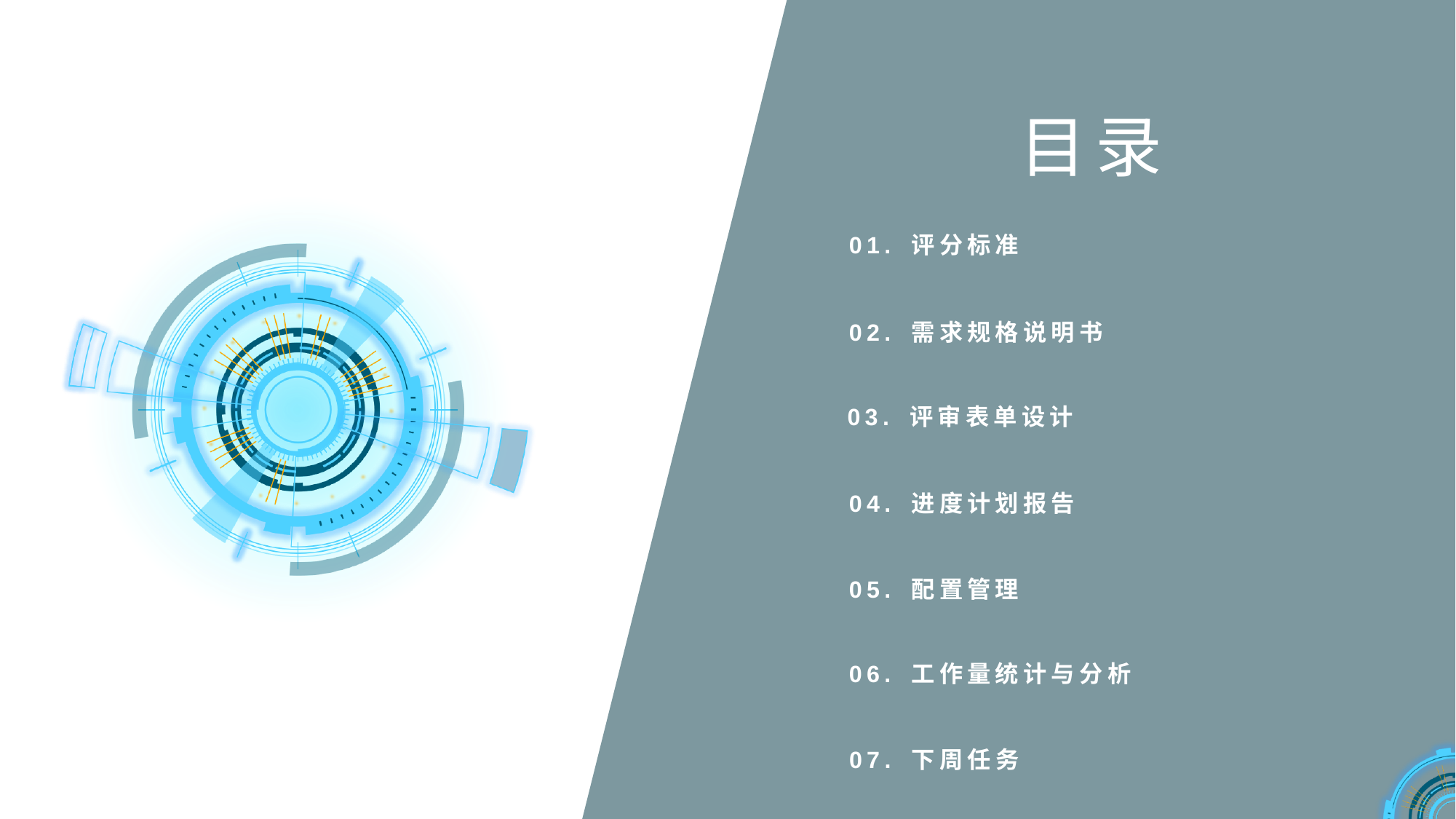

目录
01. 评分标准
02. 需求规格说明书
03. 评审表单设计
04. 进度计划报告
05. 配置管理
06. 工作量统计与分析
07. 下周任务